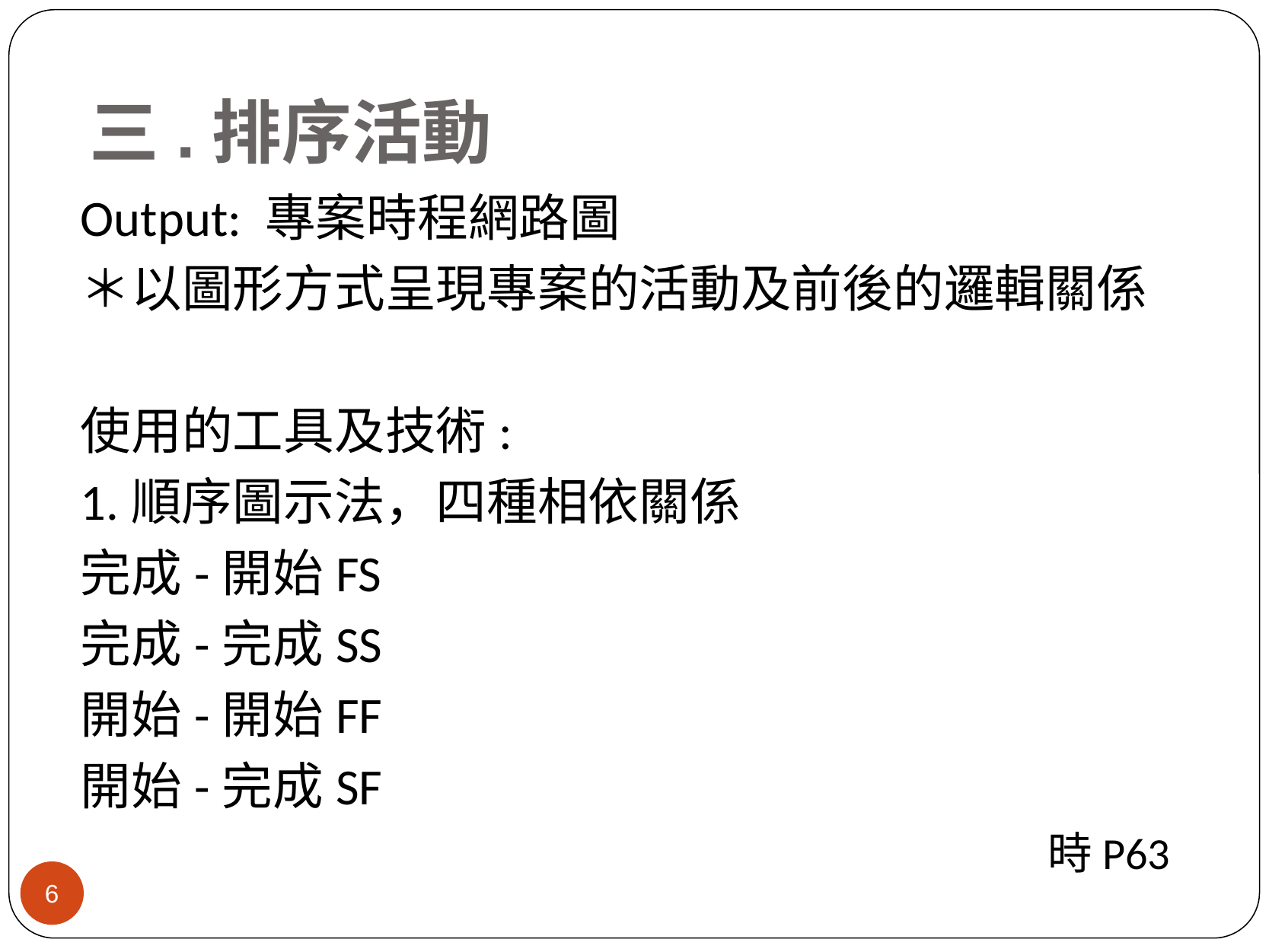

# 三.排序活動
Output: 專案時程網路圖
＊以圖形方式呈現專案的活動及前後的邏輯關係

使用的工具及技術:
1.順序圖示法，四種相依關係
完成-開始FS
完成-完成SS
開始-開始FF
開始-完成SF
時P63

6